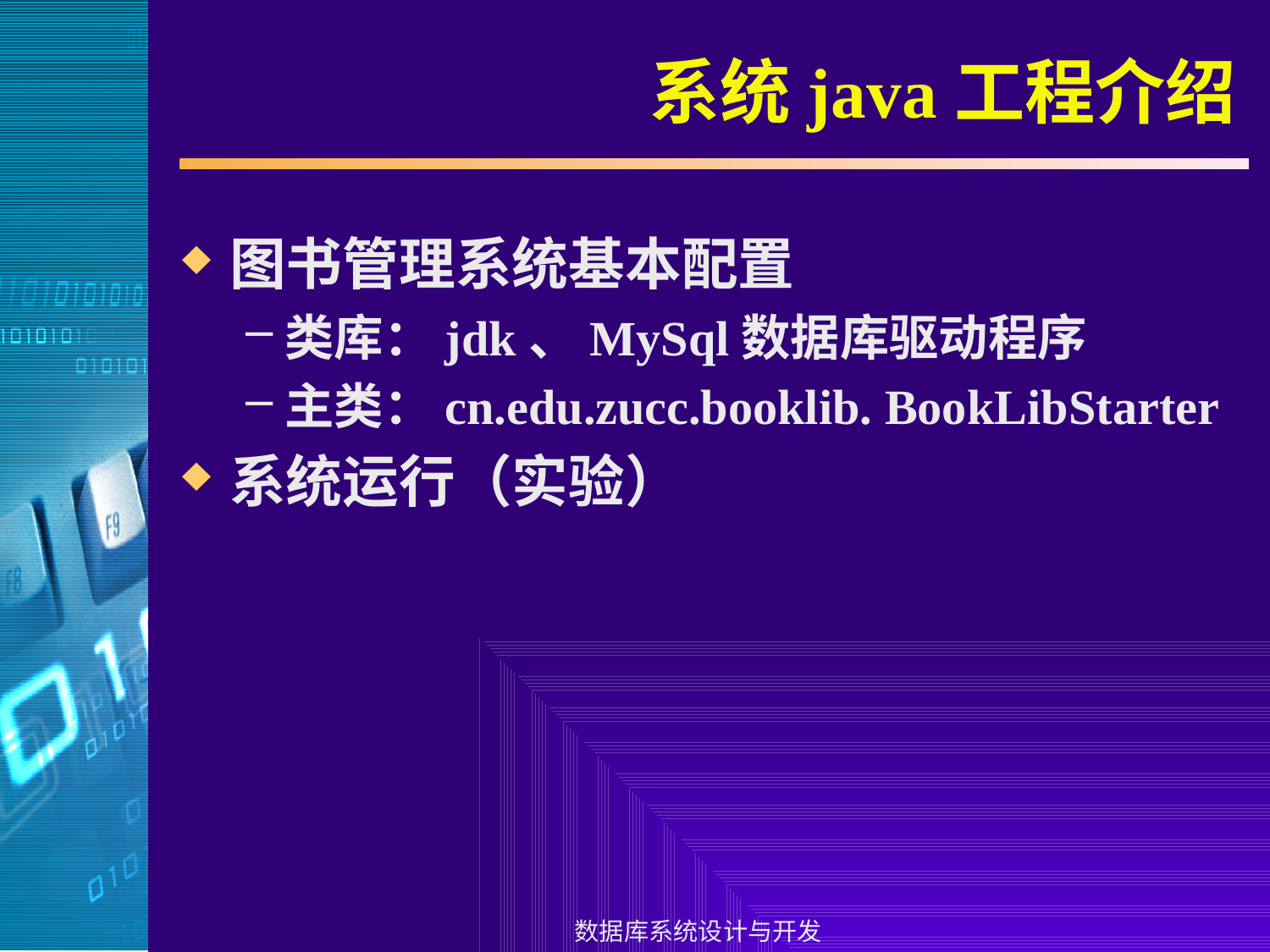

# 系统java工程介绍
图书管理系统基本配置
类库：jdk、MySql数据库驱动程序
主类：cn.edu.zucc.booklib. BookLibStarter
系统运行（实验）

数据库系统设计与开发